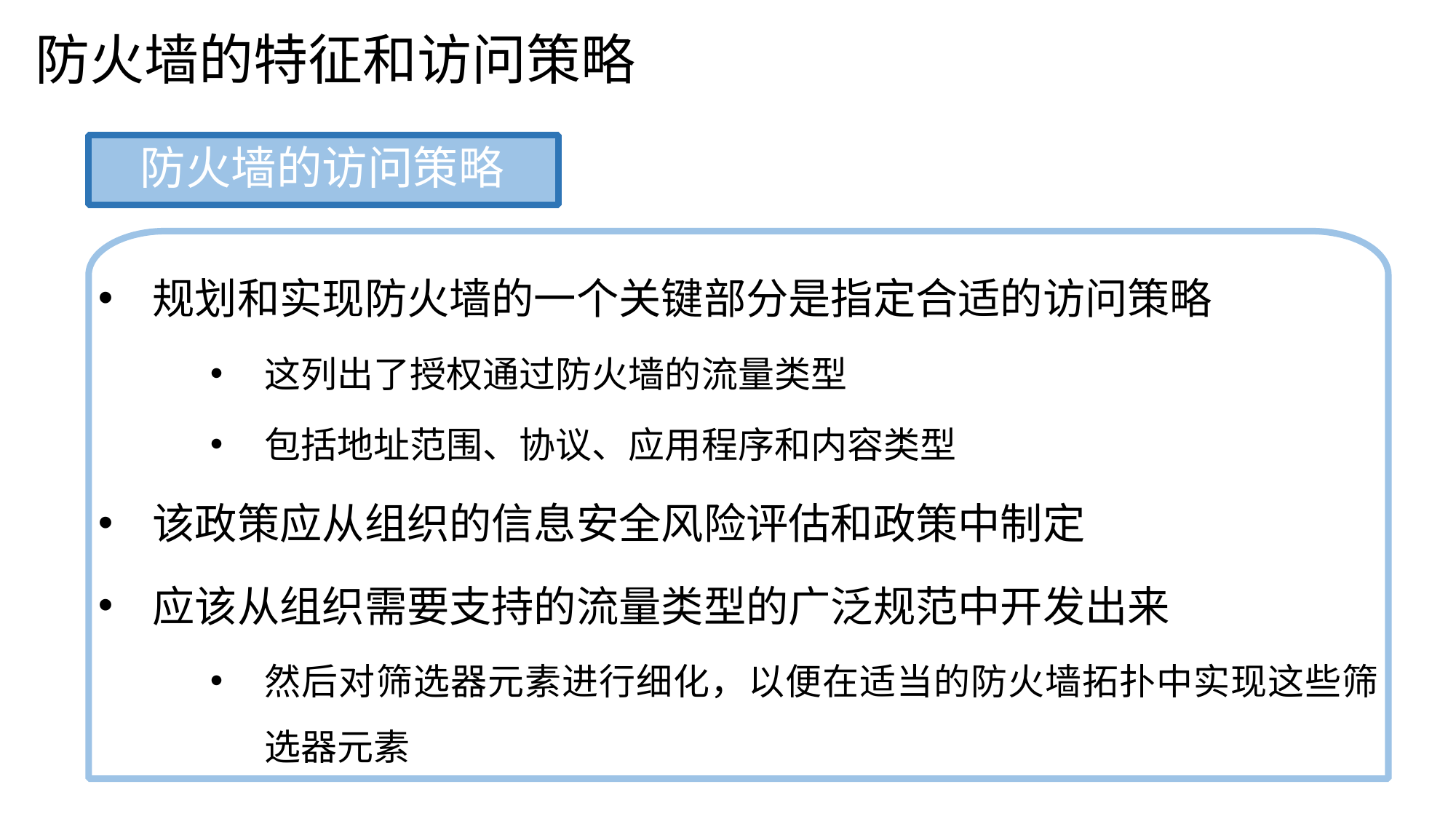

防火墙的特征和访问策略
防火墙的访问策略
规划和实现防火墙的一个关键部分是指定合适的访问策略
这列出了授权通过防火墙的流量类型
包括地址范围、协议、应用程序和内容类型
该政策应从组织的信息安全风险评估和政策中制定
应该从组织需要支持的流量类型的广泛规范中开发出来
然后对筛选器元素进行细化，以便在适当的防火墙拓扑中实现这些筛选器元素